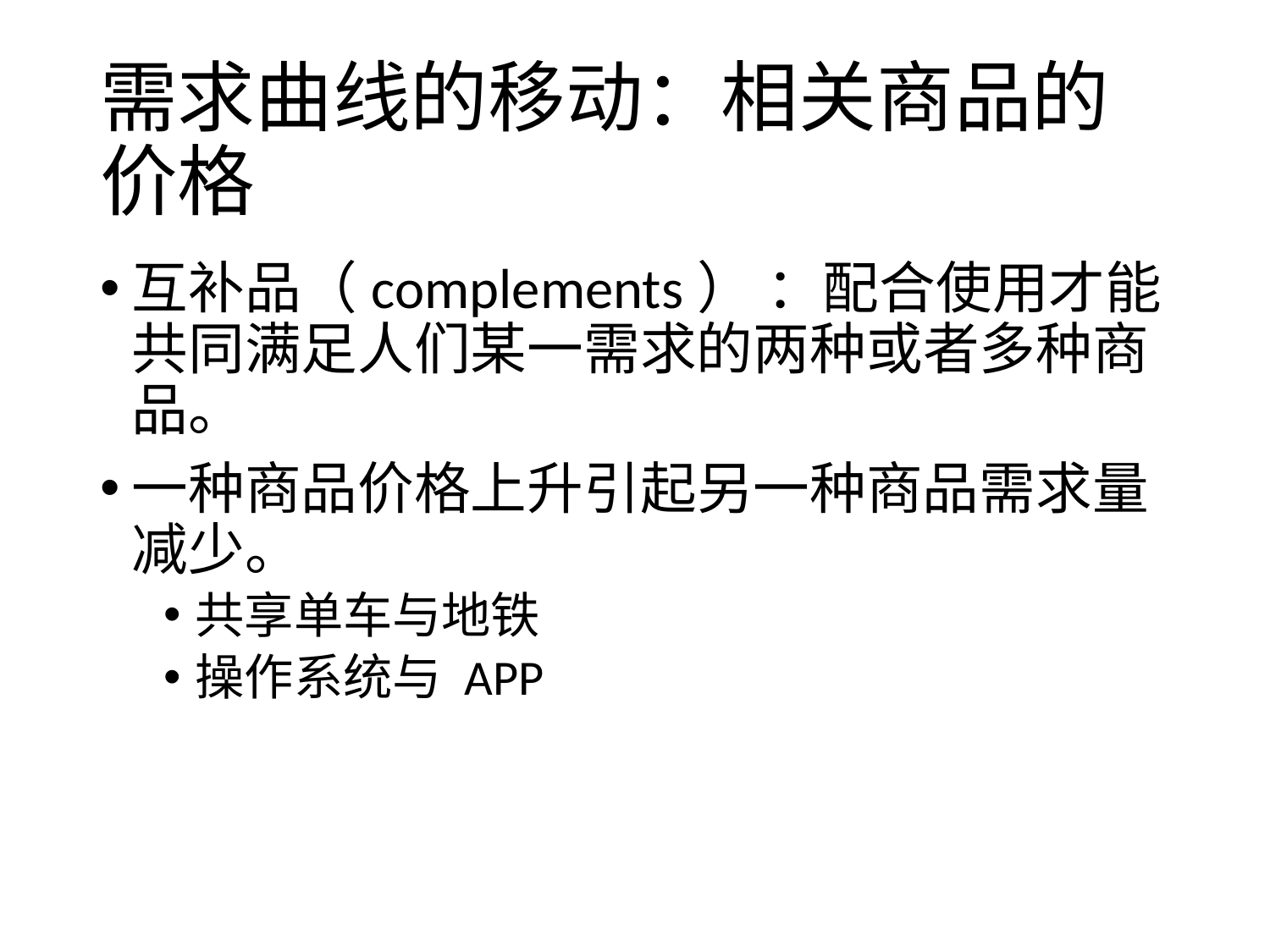

# 需求曲线的移动：相关商品的价格
互补品（complements） ：配合使用才能共同满足人们某一需求的两种或者多种商品。
一种商品价格上升引起另一种商品需求量减少。
共享单车与地铁
操作系统与 APP